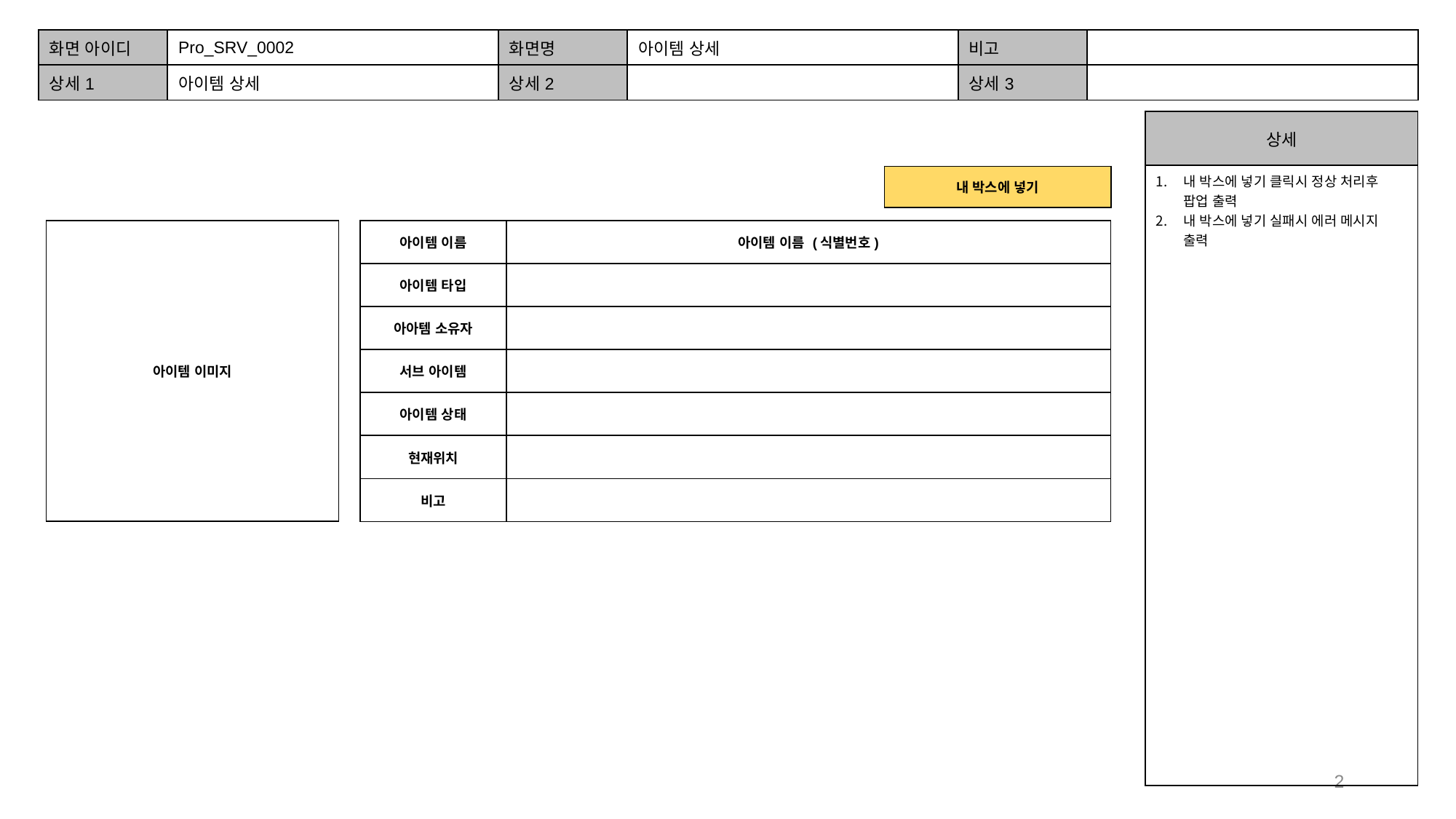

| 화면 아이디 | Pro\_SRV\_0002 | 화면명 | 아이템 상세 | 비고 |  |
| --- | --- | --- | --- | --- | --- |
| 상세1 | 아이템 상세 | 상세2 |  | 상세3 |  |
| 상세 |
| --- |
| 내 박스에 넣기 클릭시 정상 처리후 팝업 출력 내 박스에 넣기 실패시 에러 메시지 출력 |
| 내 박스에 넣기 |
| --- |
| 아이템 이름 | 아이템 이름 (식별번호) |
| --- | --- |
| 아이템 타입 |  |
| 아아템 소유자 |  |
| 서브 아이템 |  |
| 아이템 상태 |  |
| 현재위치 |  |
| 비고 |  |
| 아이템 이미지 |
| --- |
2